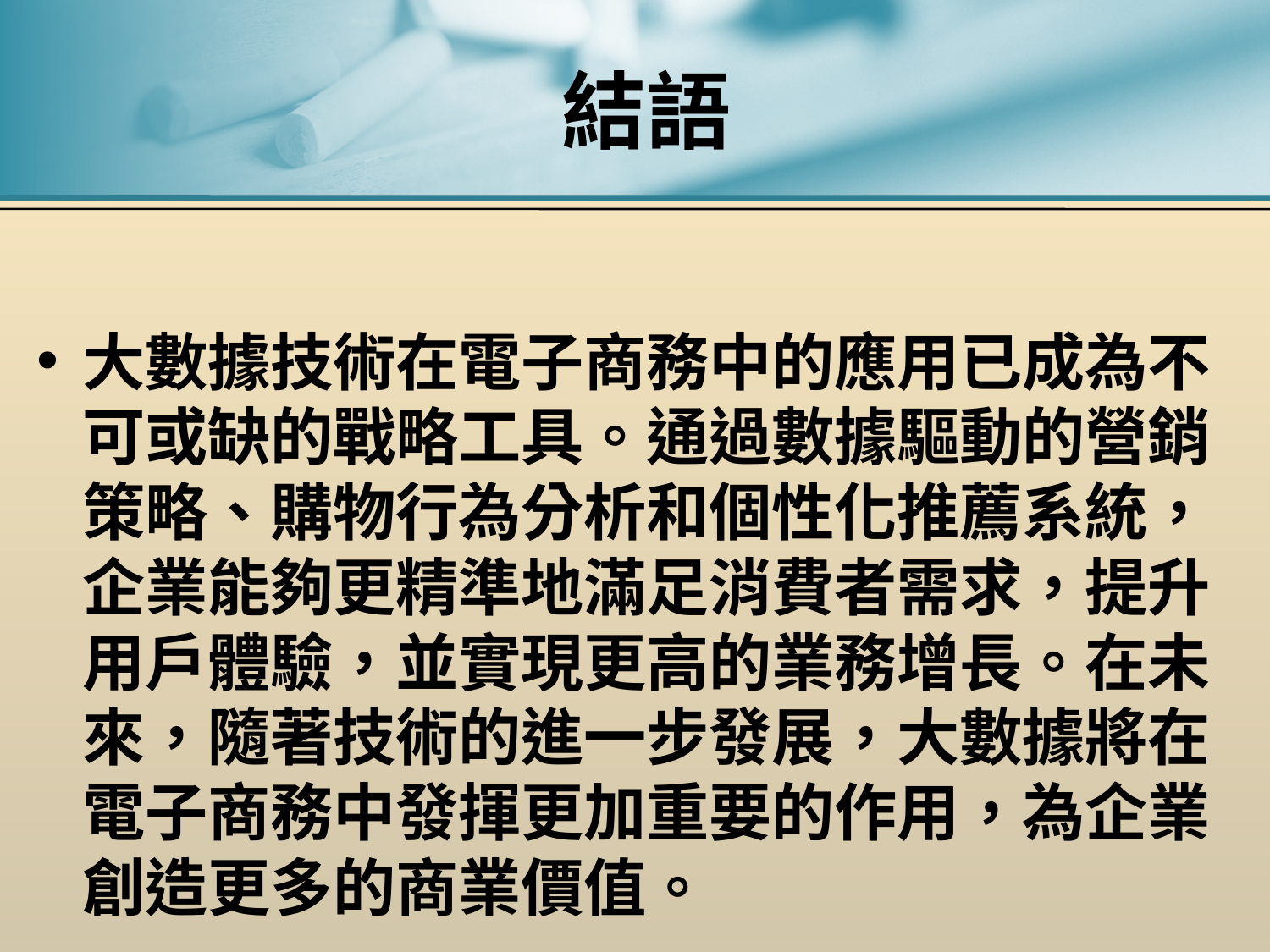

# 結語

大數據技術在電子商務中的應用已成為不可或缺的戰略工具。通過數據驅動的營銷策略、購物行為分析和個性化推薦系統，企業能夠更精準地滿足消費者需求，提升用戶體驗，並實現更高的業務增長。在未來，隨著技術的進一步發展，大數據將在電子商務中發揮更加重要的作用，為企業創造更多的商業價值。